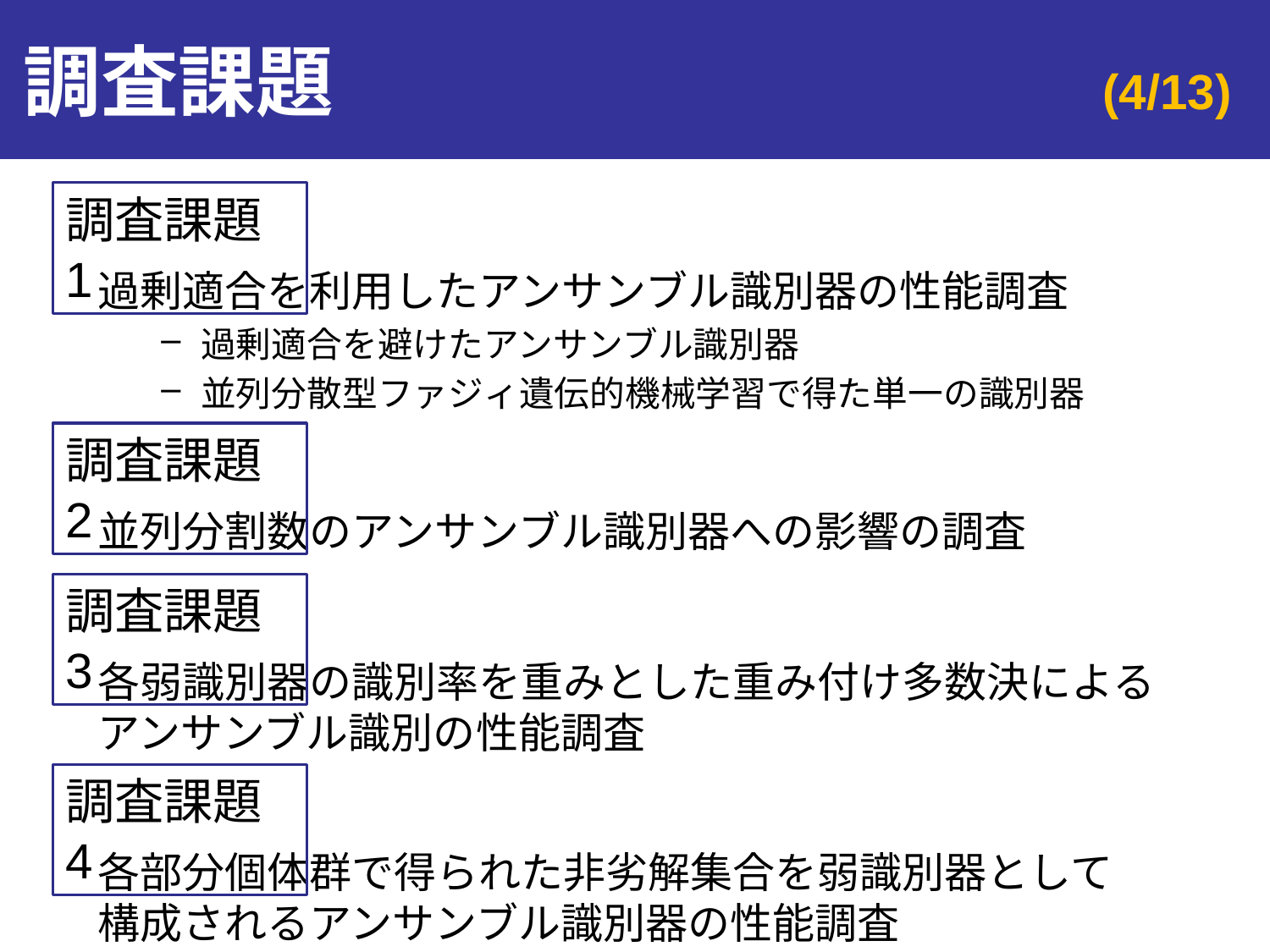

# 調査課題
調査課題1
過剰適合を利用したアンサンブル識別器の性能調査
過剰適合を避けたアンサンブル識別器
並列分散型ファジィ遺伝的機械学習で得た単一の識別器
調査課題2
並列分割数のアンサンブル識別器への影響の調査
調査課題3
各弱識別器の識別率を重みとした重み付け多数決による
アンサンブル識別の性能調査
調査課題4
各部分個体群で得られた非劣解集合を弱識別器として
構成されるアンサンブル識別器の性能調査